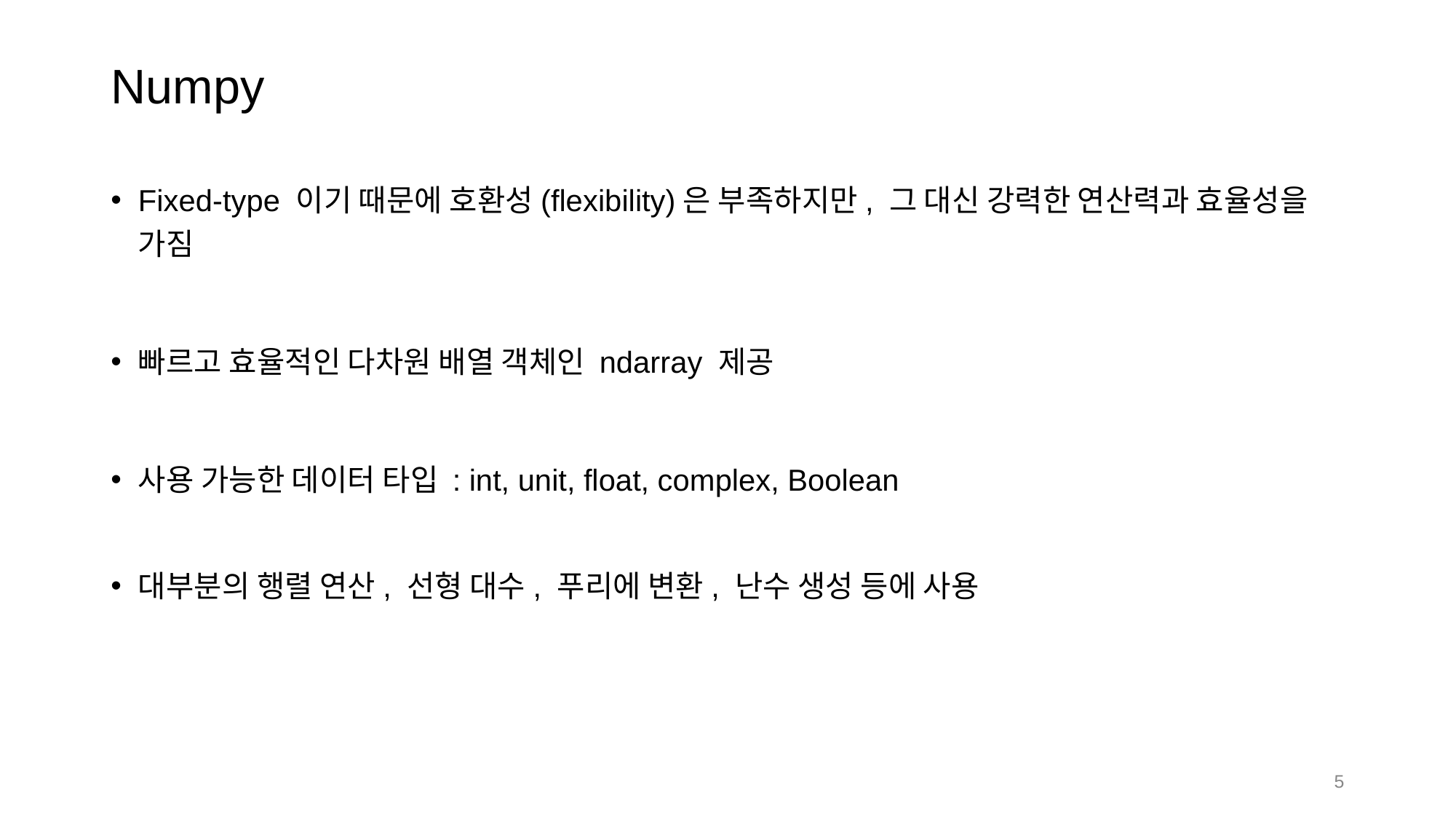

# Numpy
Fixed-type 이기 때문에 호환성(flexibility)은 부족하지만, 그 대신 강력한 연산력과 효율성을 가짐

빠르고 효율적인 다차원 배열 객체인 ndarray 제공

사용 가능한 데이터 타입 : int, unit, float, complex, Boolean

대부분의 행렬 연산, 선형 대수, 푸리에 변환, 난수 생성 등에 사용

5